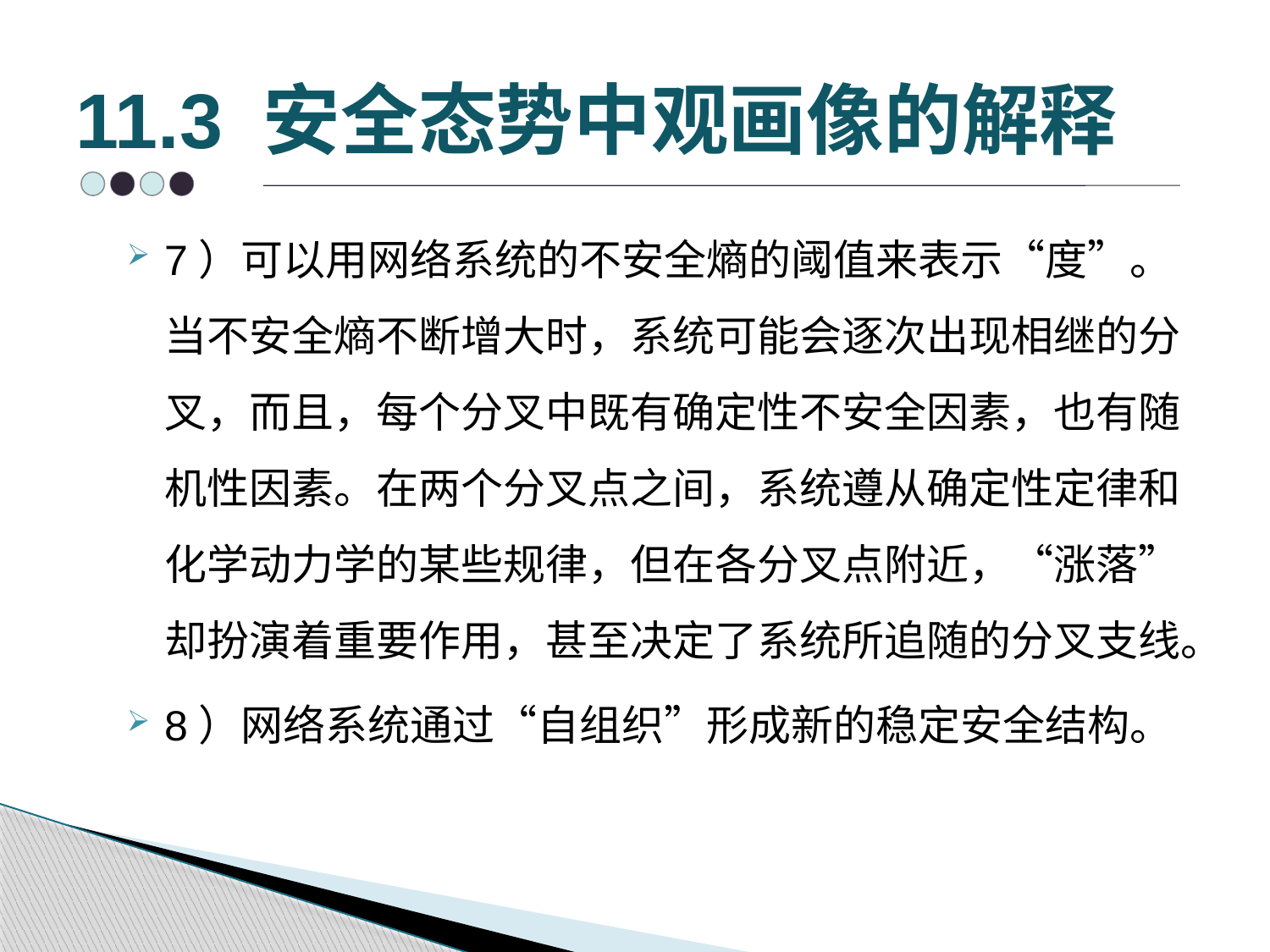

# 11.3 安全态势中观画像的解释

7）可以用网络系统的不安全熵的阈值来表示“度”。当不安全熵不断增大时，系统可能会逐次出现相继的分叉，而且，每个分叉中既有确定性不安全因素，也有随机性因素。在两个分叉点之间，系统遵从确定性定律和化学动力学的某些规律，但在各分叉点附近，“涨落”却扮演着重要作用，甚至决定了系统所追随的分叉支线。
8）网络系统通过“自组织”形成新的稳定安全结构。